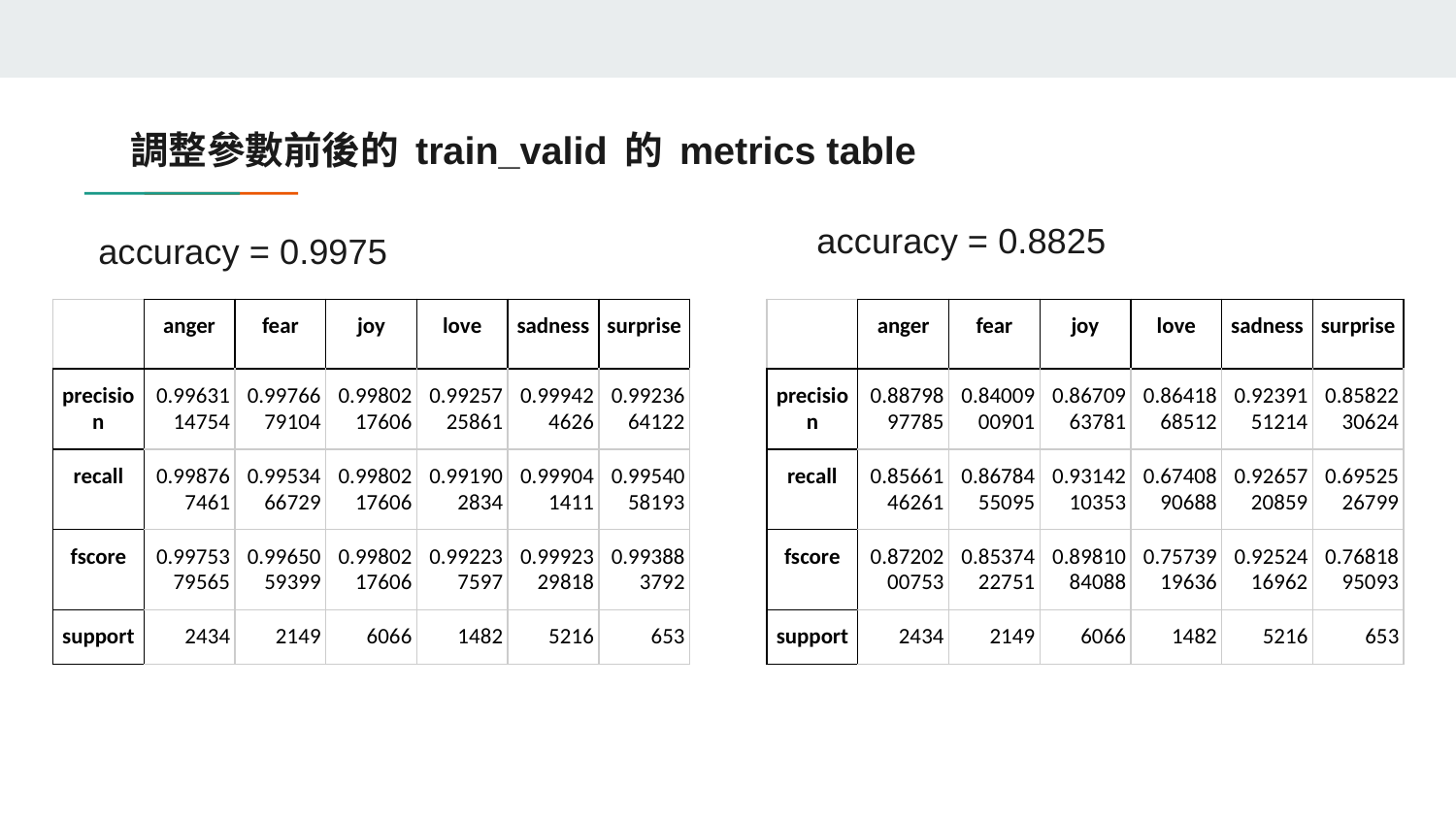

# 調整參數前後的 train_valid 的 metrics table
accuracy = 0.8825
accuracy = 0.9975
|  | anger | fear | joy | love | sadness | surprise |
| --- | --- | --- | --- | --- | --- | --- |
| precision | 0.9963114754 | 0.9976679104 | 0.9980217606 | 0.9925725861 | 0.999424626 | 0.9923664122 |
| recall | 0.998767461 | 0.9953466729 | 0.9980217606 | 0.991902834 | 0.999041411 | 0.9954058193 |
| fscore | 0.9975379565 | 0.9965059399 | 0.9980217606 | 0.992237597 | 0.9992329818 | 0.993883792 |
| support | 2434 | 2149 | 6066 | 1482 | 5216 | 653 |
|  | anger | fear | joy | love | sadness | surprise |
| --- | --- | --- | --- | --- | --- | --- |
| precision | 0.8879897785 | 0.8400900901 | 0.8670963781 | 0.8641868512 | 0.9239151214 | 0.8582230624 |
| recall | 0.8566146261 | 0.8678455095 | 0.9314210353 | 0.6740890688 | 0.9265720859 | 0.6952526799 |
| fscore | 0.8720200753 | 0.8537422751 | 0.8981084088 | 0.7573919636 | 0.9252416962 | 0.7681895093 |
| support | 2434 | 2149 | 6066 | 1482 | 5216 | 653 |